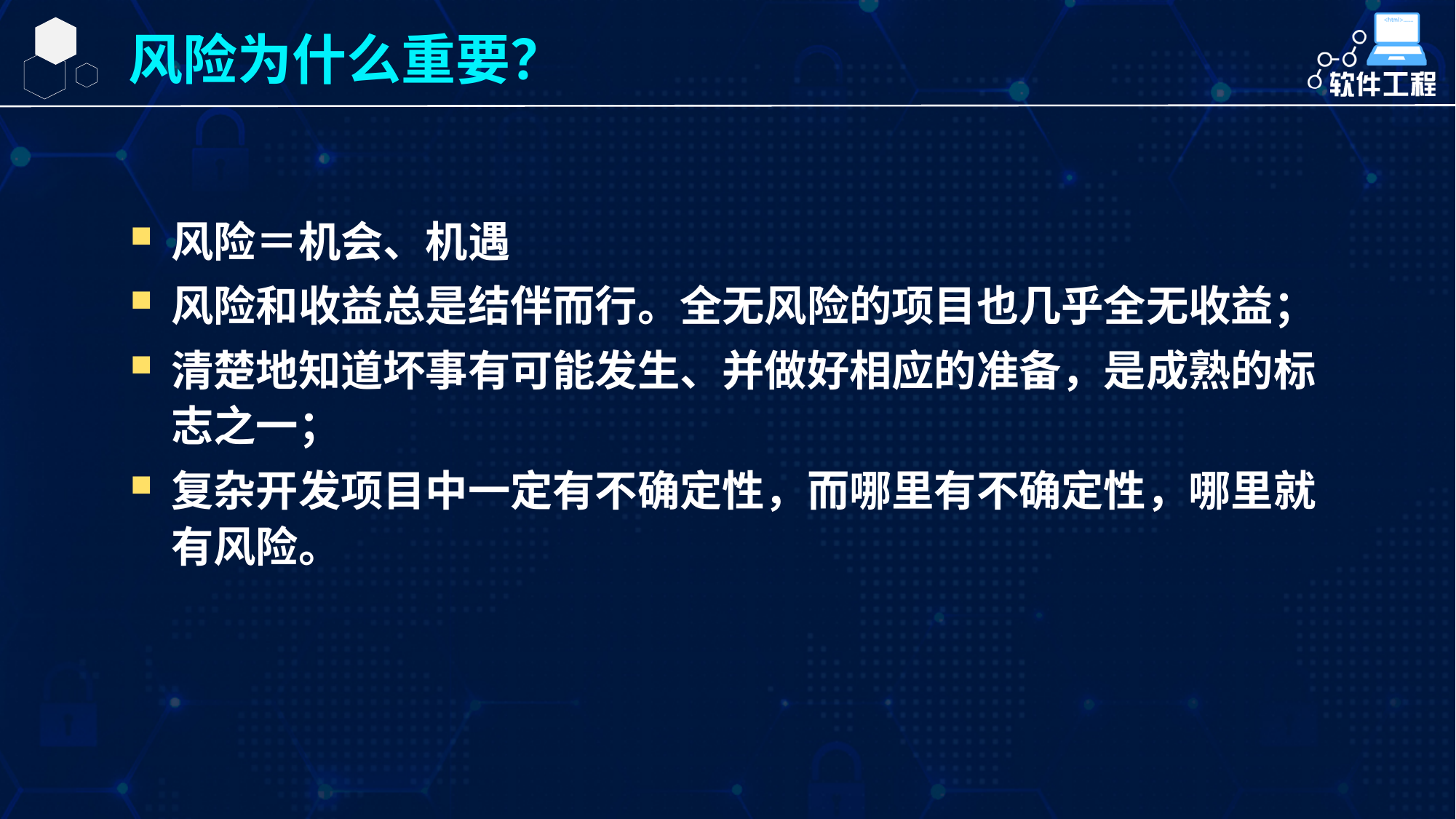

风险为什么重要？
风险＝机会、机遇
风险和收益总是结伴而行。全无风险的项目也几乎全无收益；
清楚地知道坏事有可能发生、并做好相应的准备，是成熟的标志之一；
复杂开发项目中一定有不确定性，而哪里有不确定性，哪里就有风险。